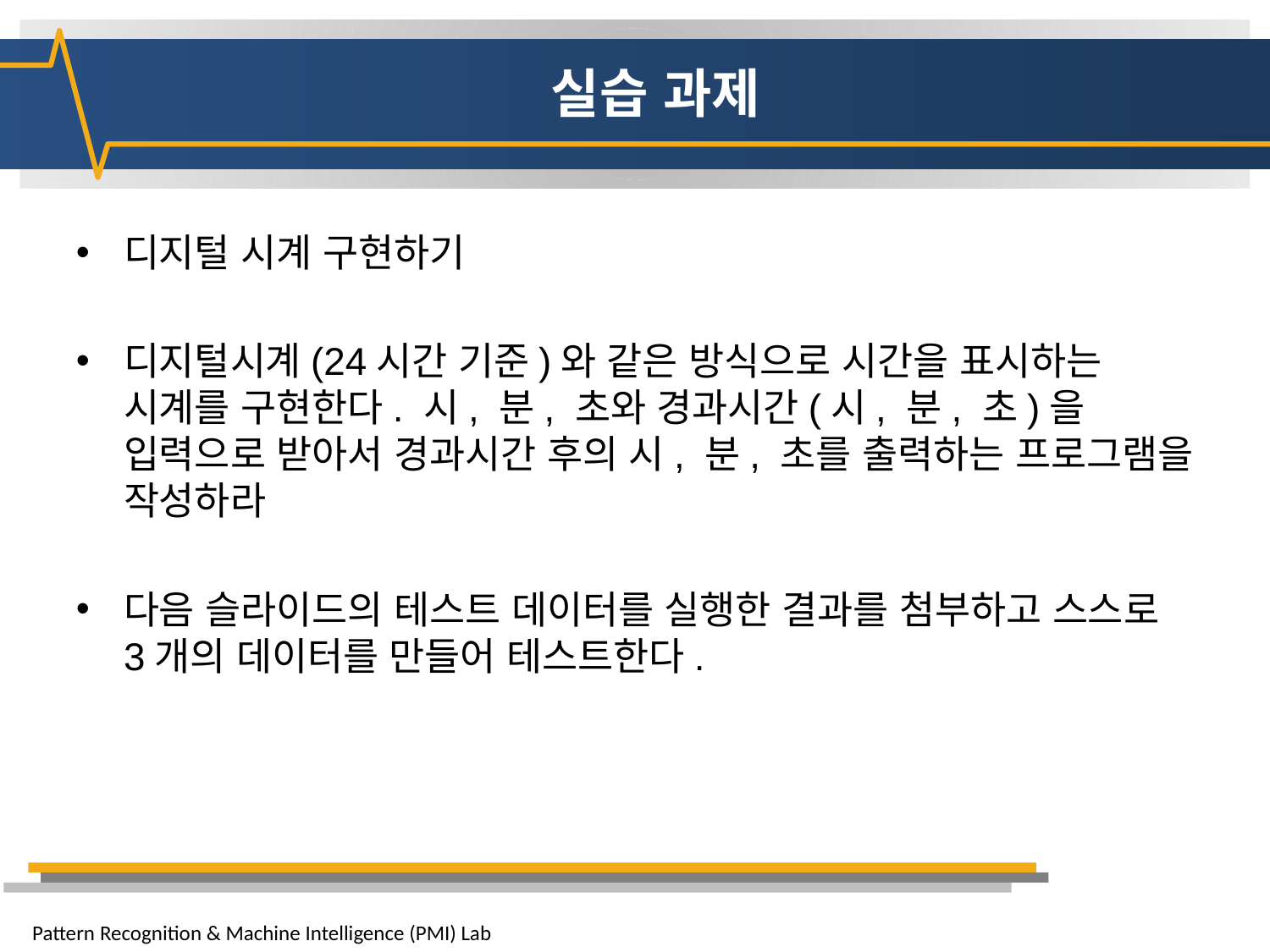

# 실습 과제
디지털 시계 구현하기

디지털시계(24시간 기준)와 같은 방식으로 시간을 표시하는 시계를 구현한다. 시, 분, 초와 경과시간(시, 분, 초)을 입력으로 받아서 경과시간 후의 시, 분, 초를 출력하는 프로그램을 작성하라

다음 슬라이드의 테스트 데이터를 실행한 결과를 첨부하고 스스로 3개의 데이터를 만들어 테스트한다.